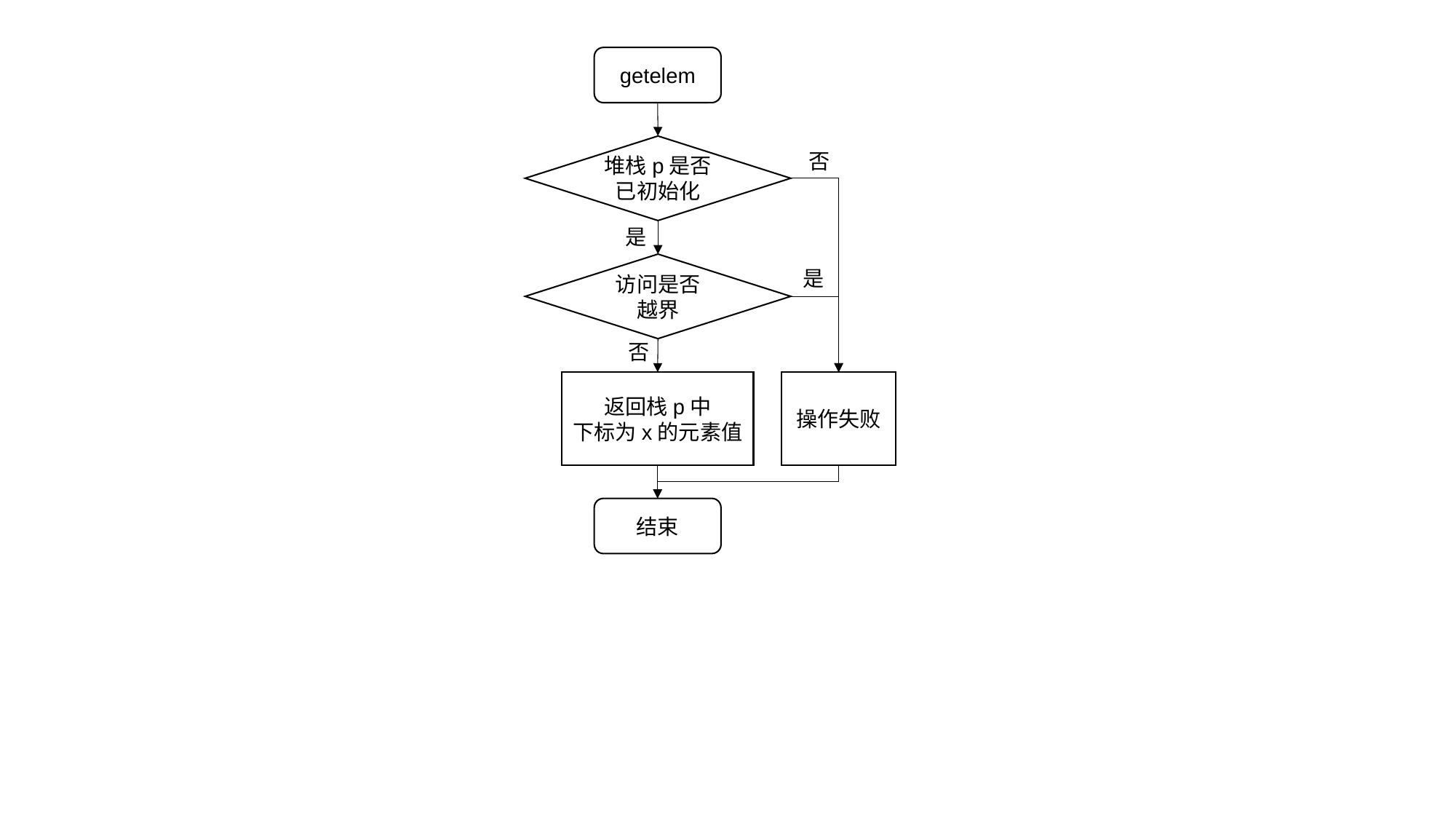

getelem
堆栈p是否已初始化
否
是
访问是否
越界
是
否
返回栈p中
下标为x的元素值
操作失败
结束